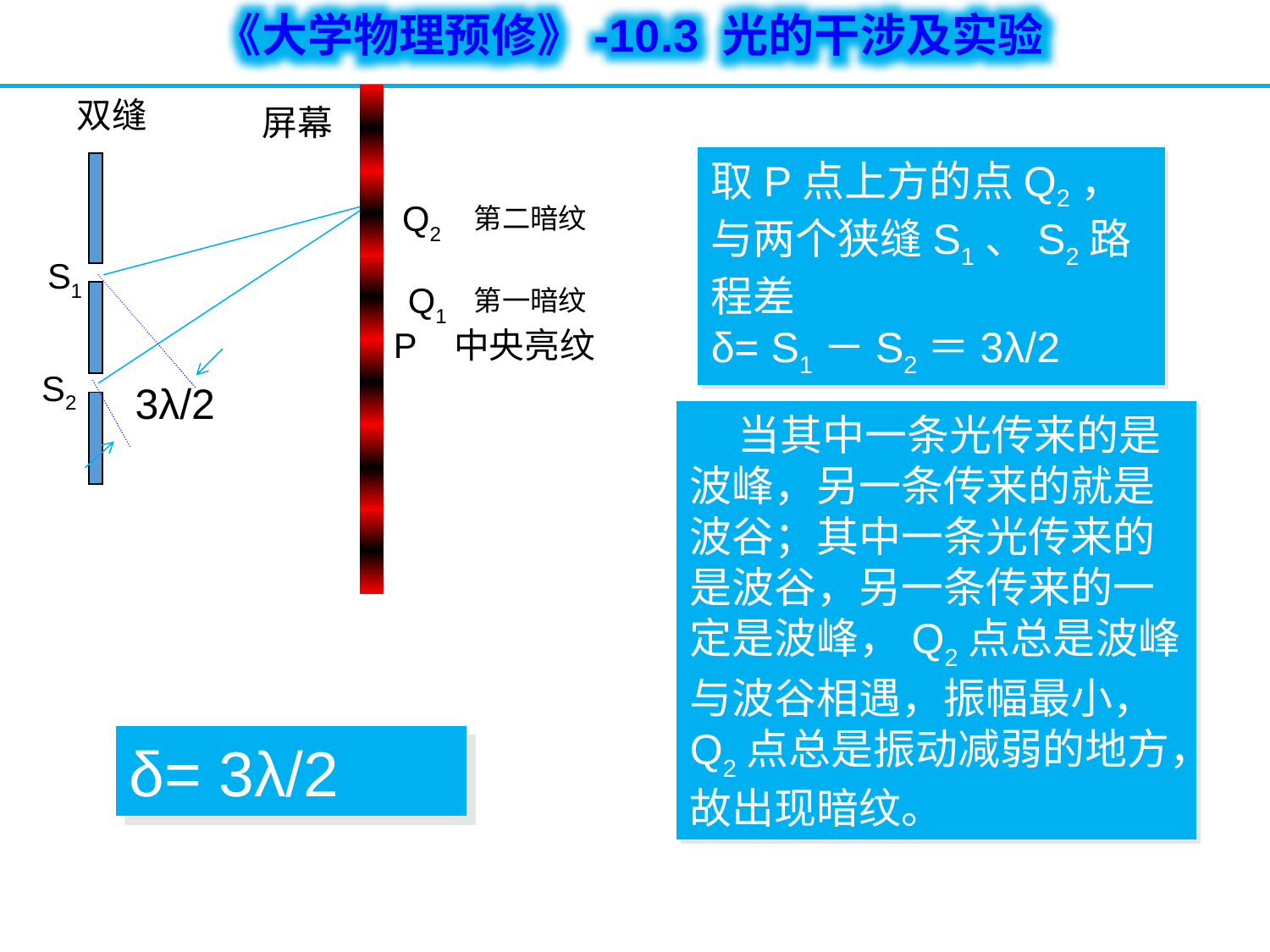

双缝
屏幕
取P点上方的点Q2，与两个狭缝S1、S2路程差
δ= S1－S2＝3λ/2

Q2
第二暗纹

S1
Q1

第一暗纹
P     中央亮纹

S2
3λ/2

    当其中一条光传来的是波峰，另一条传来的就是波谷；其中一条光传来的是波谷，另一条传来的一定是波峰，Q2点总是波峰与波谷相遇，振幅最小，Q2点总是振动减弱的地方，故出现暗纹。

δ= 3λ/2